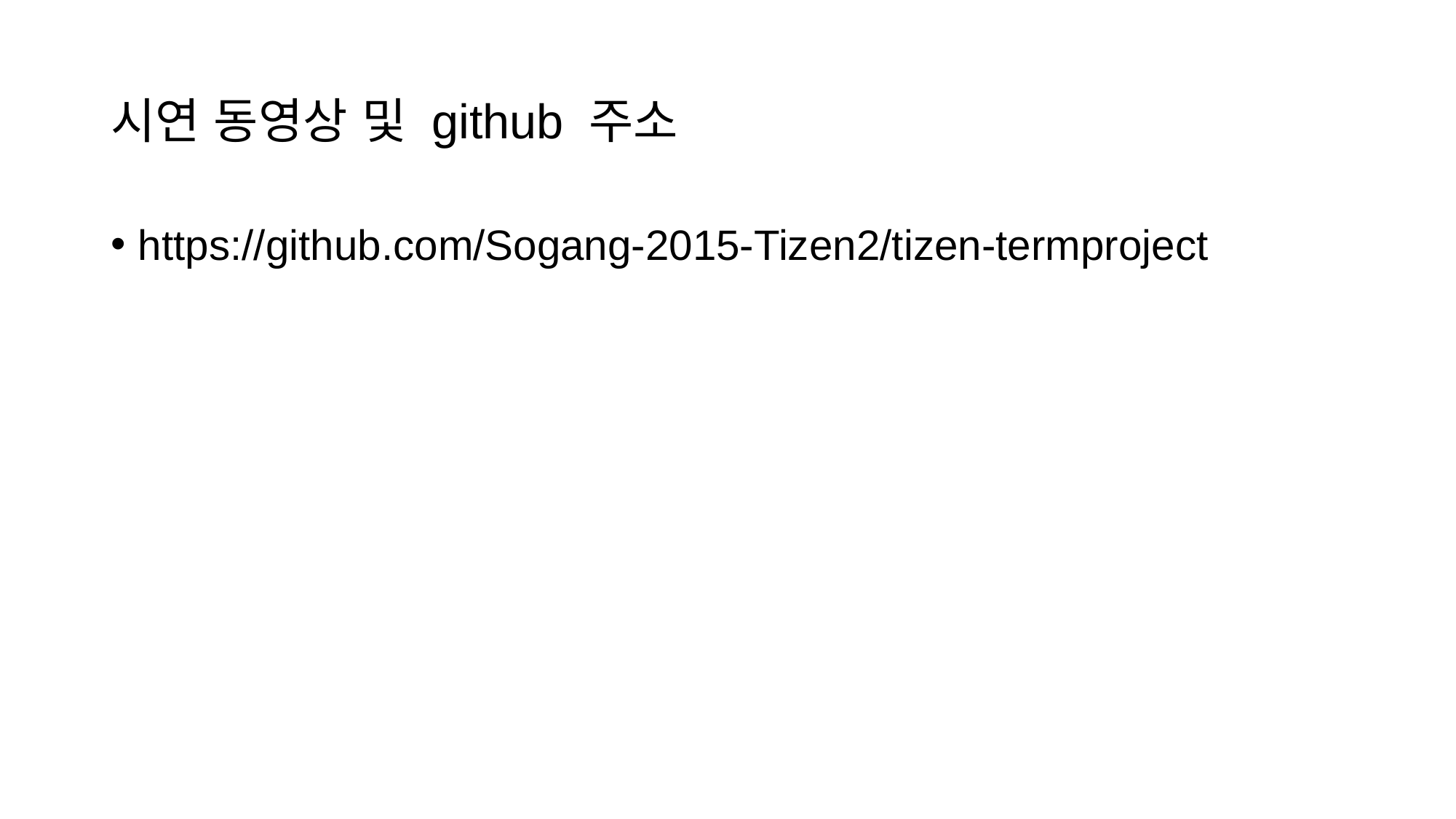

# 시연 동영상 및 github 주소
https://github.com/Sogang-2015-Tizen2/tizen-termproject